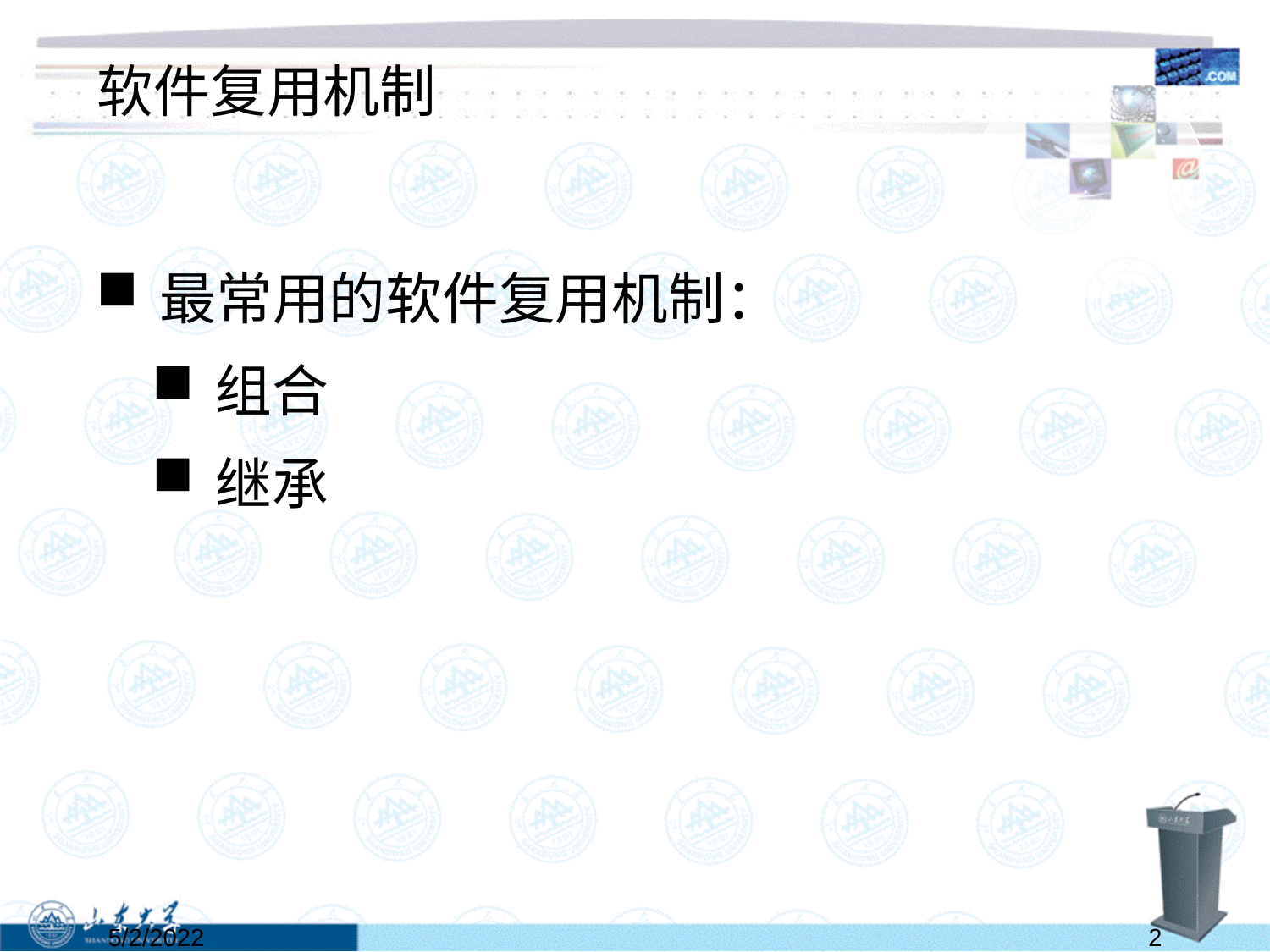

# 软件复用机制
最常用的软件复用机制：
组合
继承

5/2/2022
2